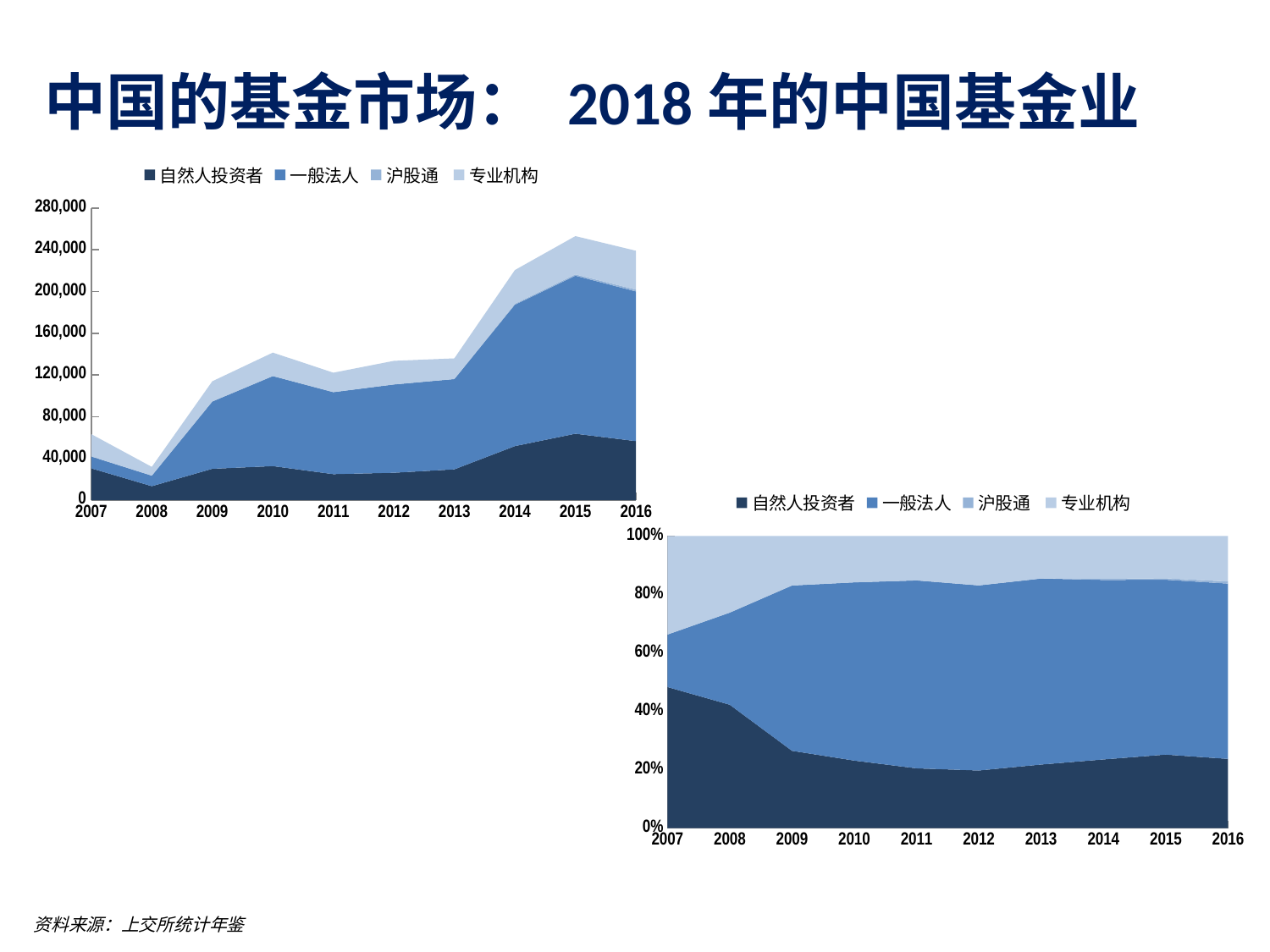

# 中国的基金市场： 2018年的中国基金业

### Chart

| Category | 自然人投资者 | 一般法人 | 沪股通  | 专业机构  |
|---|---|---|---|---|
| 2007 | 30575.99 | 11378.51 | None | 21367.919999999987 |
| 2008 | 13486.39 | 10066.640000000005 | None | 8380.209999999994 |
| 2009 | 30155.25 | 64465.84000000001 | None | 19317.2 |
| 2010 | 32709.85 | 86262.09 | None | 22463.30999999999 |
| 2011 | 25005.85 | 78579.87000000002 | None | 18586.02 |
| 2012 | 26352.77 | 84572.66 | None | 22595.919999999987 |
| 2013 | 29609.52 | 86517.26 | None | 19817.30999999999 |
| 2014 | 51861.0 | 135525.0 | 865.0 | 32323.0 |
| 2015 | 63734.0672 | 151413.724 | 1248.1680999999999 | 36680.330400000006 |
| 2016 | 56661.7 | 143428.58 | 1711.23 | 37257.27 |

### Chart

| Category | 自然人投资者 | 一般法人 | 沪股通  | 专业机构  |
|---|---|---|---|---|
| 2007 | 30575.99 | 11378.51 | None | 21367.919999999987 |
| 2008 | 13486.39 | 10066.640000000005 | None | 8380.209999999994 |
| 2009 | 30155.25 | 64465.84000000001 | None | 19317.2 |
| 2010 | 32709.85 | 86262.09 | None | 22463.30999999999 |
| 2011 | 25005.85 | 78579.87000000002 | None | 18586.02 |
| 2012 | 26352.77 | 84572.66 | None | 22595.919999999987 |
| 2013 | 29609.52 | 86517.26 | None | 19817.30999999999 |
| 2014 | 51861.0 | 135525.0 | 865.0 | 32323.0 |
| 2015 | 63734.0672 | 151413.724 | 1248.1680999999999 | 36680.330400000006 |
| 2016 | 56661.7 | 143428.58 | 1711.23 | 37257.27 |
资料来源：上交所统计年鉴